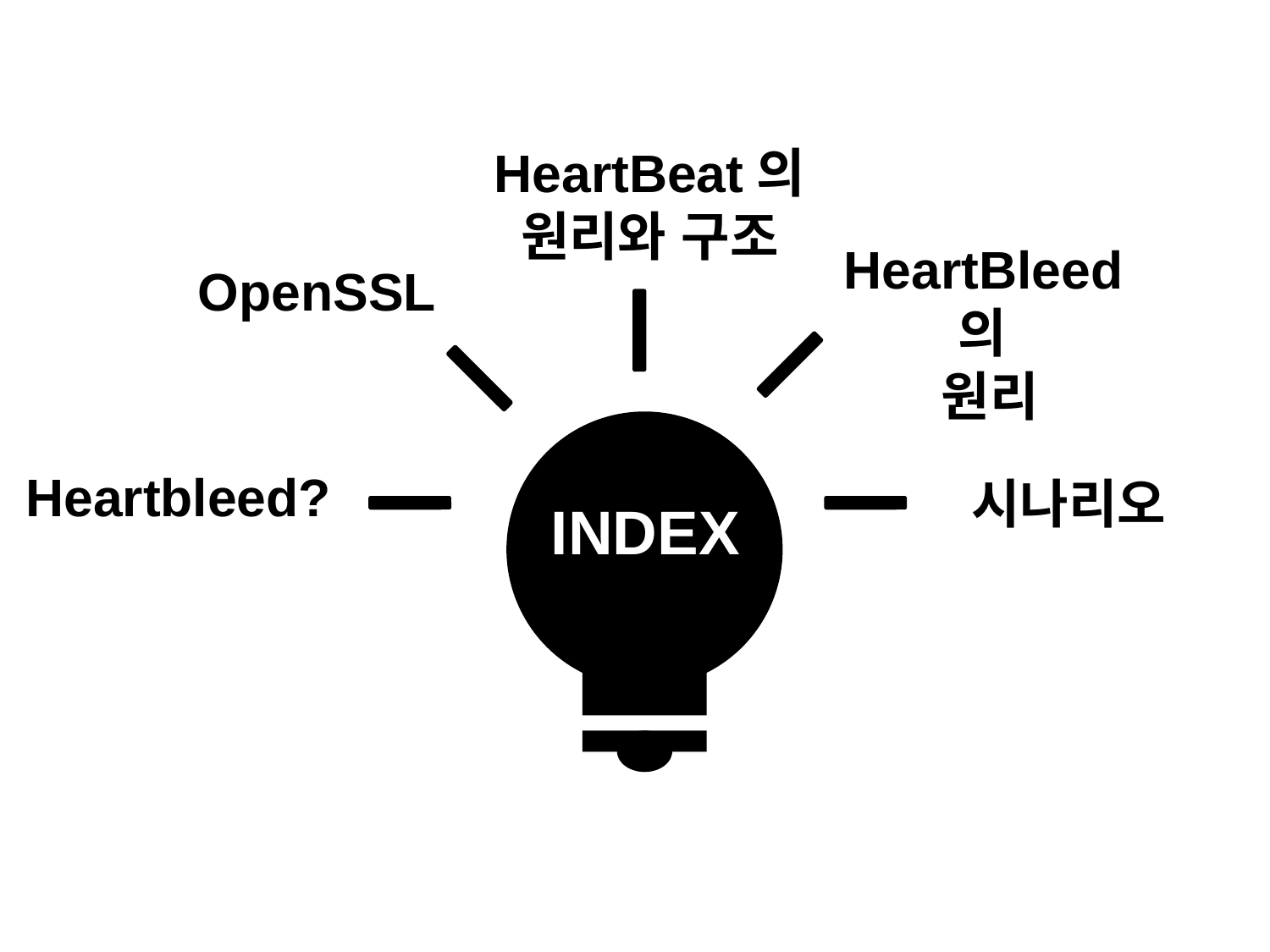

HeartBeat의 원리와 구조
HeartBleed의
원리
OpenSSL

Heartbleed?

시나리오
INDEX